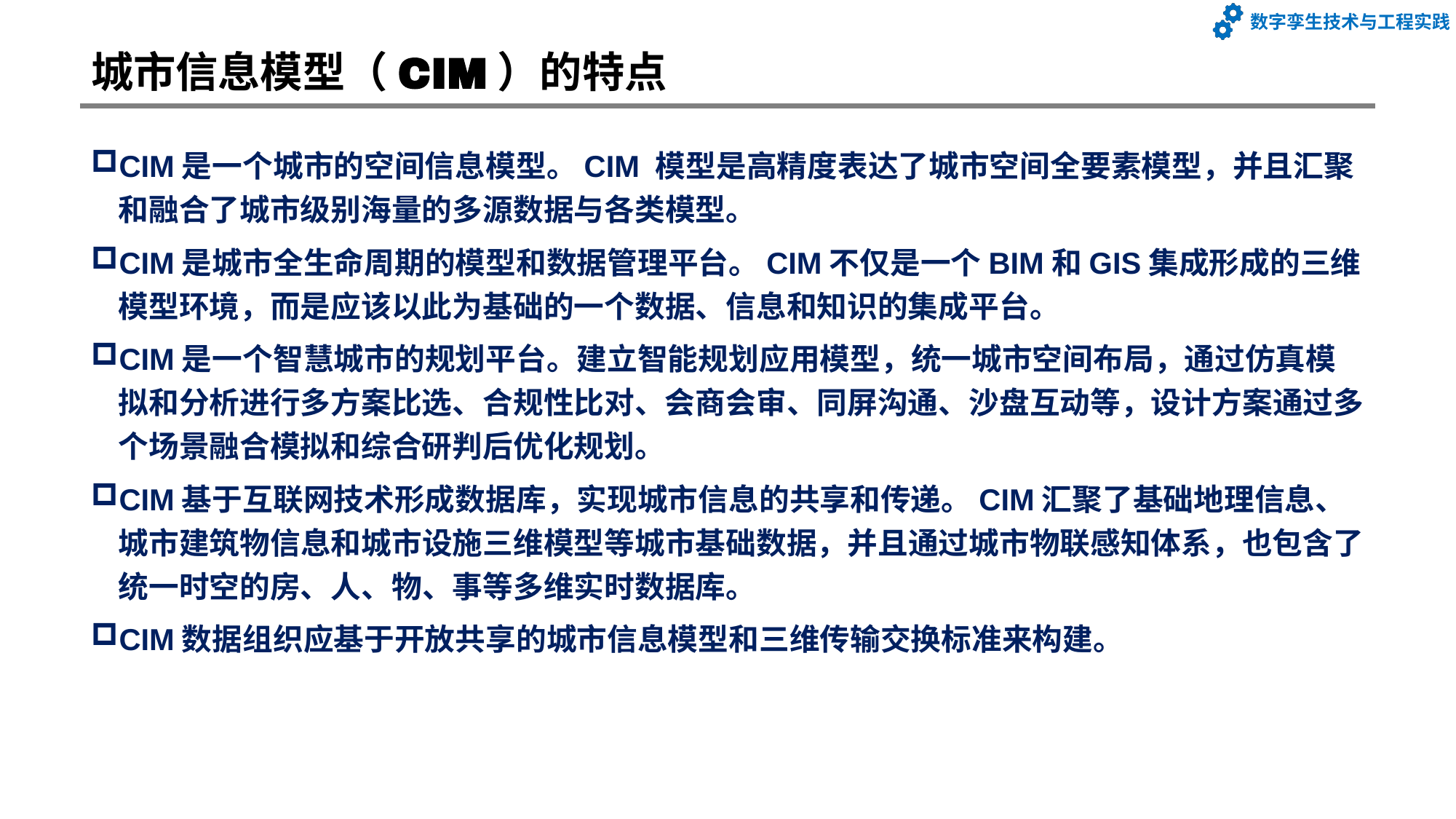

# 城市信息模型（CIM）的特点
CIM是一个城市的空间信息模型。CIM 模型是高精度表达了城市空间全要素模型，并且汇聚和融合了城市级别海量的多源数据与各类模型。
CIM是城市全生命周期的模型和数据管理平台。CIM不仅是一个BIM和GIS集成形成的三维模型环境，而是应该以此为基础的一个数据、信息和知识的集成平台。
CIM是一个智慧城市的规划平台。建立智能规划应用模型，统一城市空间布局，通过仿真模拟和分析进行多方案比选、合规性比对、会商会审、同屏沟通、沙盘互动等，设计方案通过多个场景融合模拟和综合研判后优化规划。
CIM基于互联网技术形成数据库，实现城市信息的共享和传递。CIM汇聚了基础地理信息、城市建筑物信息和城市设施三维模型等城市基础数据，并且通过城市物联感知体系，也包含了统一时空的房、人、物、事等多维实时数据库。
CIM数据组织应基于开放共享的城市信息模型和三维传输交换标准来构建。